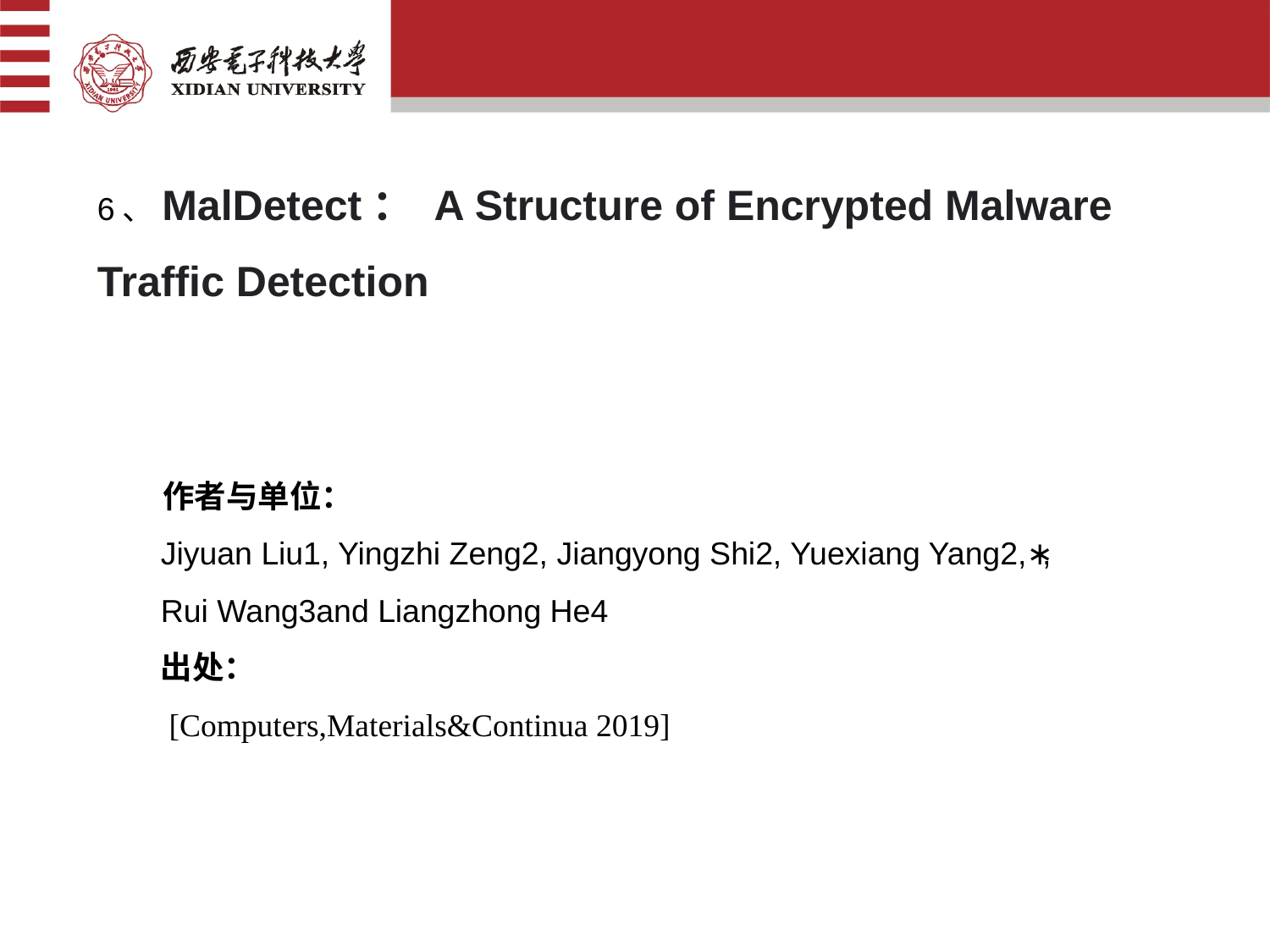

6、MalDetect： A Structure of Encrypted Malware Traffic Detection

        作者与单位：
Jiyuan Liu1, Yingzhi Zeng2, Jiangyong Shi2, Yuexiang Yang2,∗,
Rui Wang3and Liangzhong He4
出处：
 [Computers,Materials&Continua 2019]